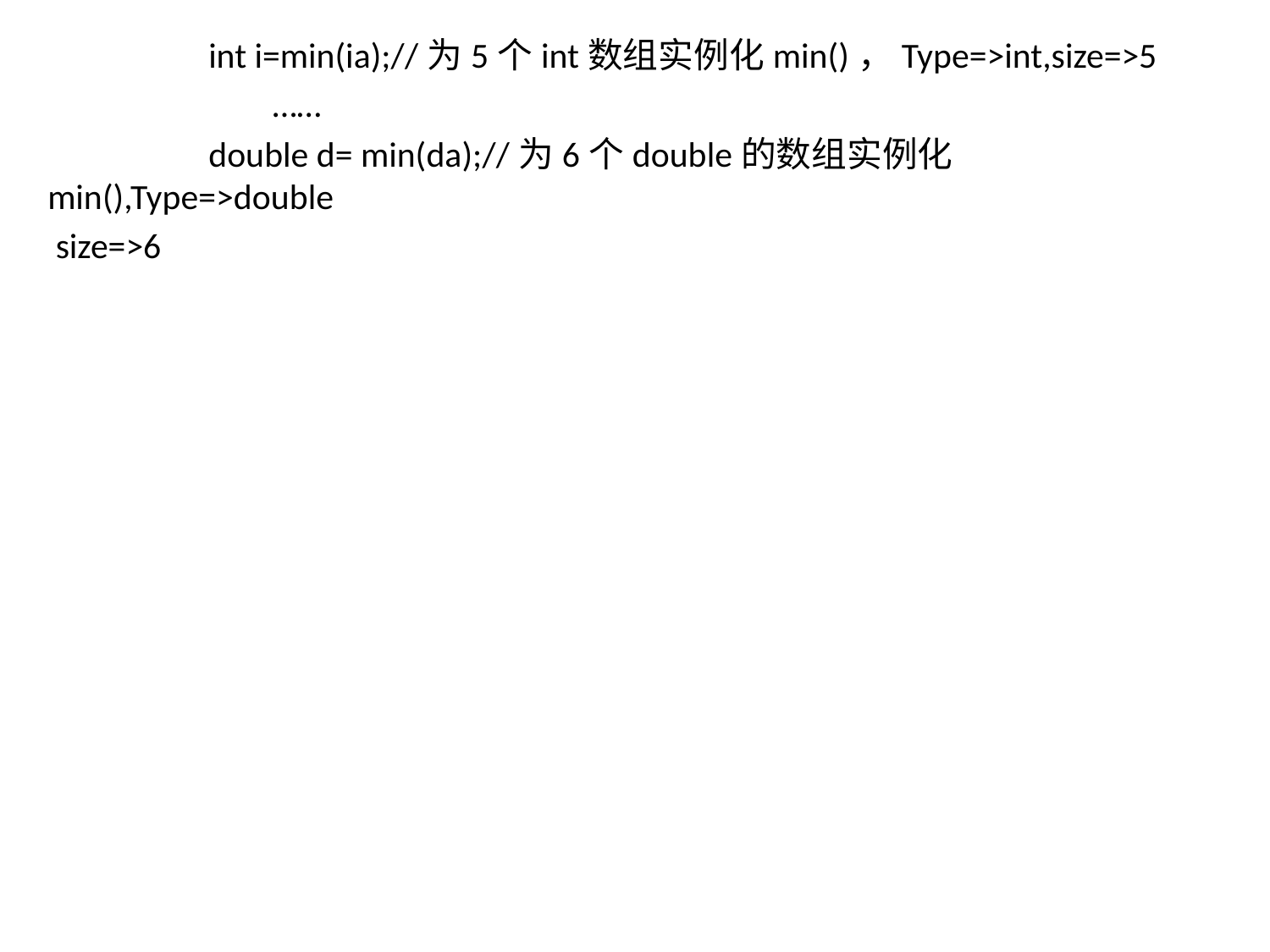

int i=min(ia);//为5个int数组实例化min()，Type=>int,size=>5
                            ……
                    double d= min(da);//为6个double的数组实例化min(),Type=>double
 size=>6